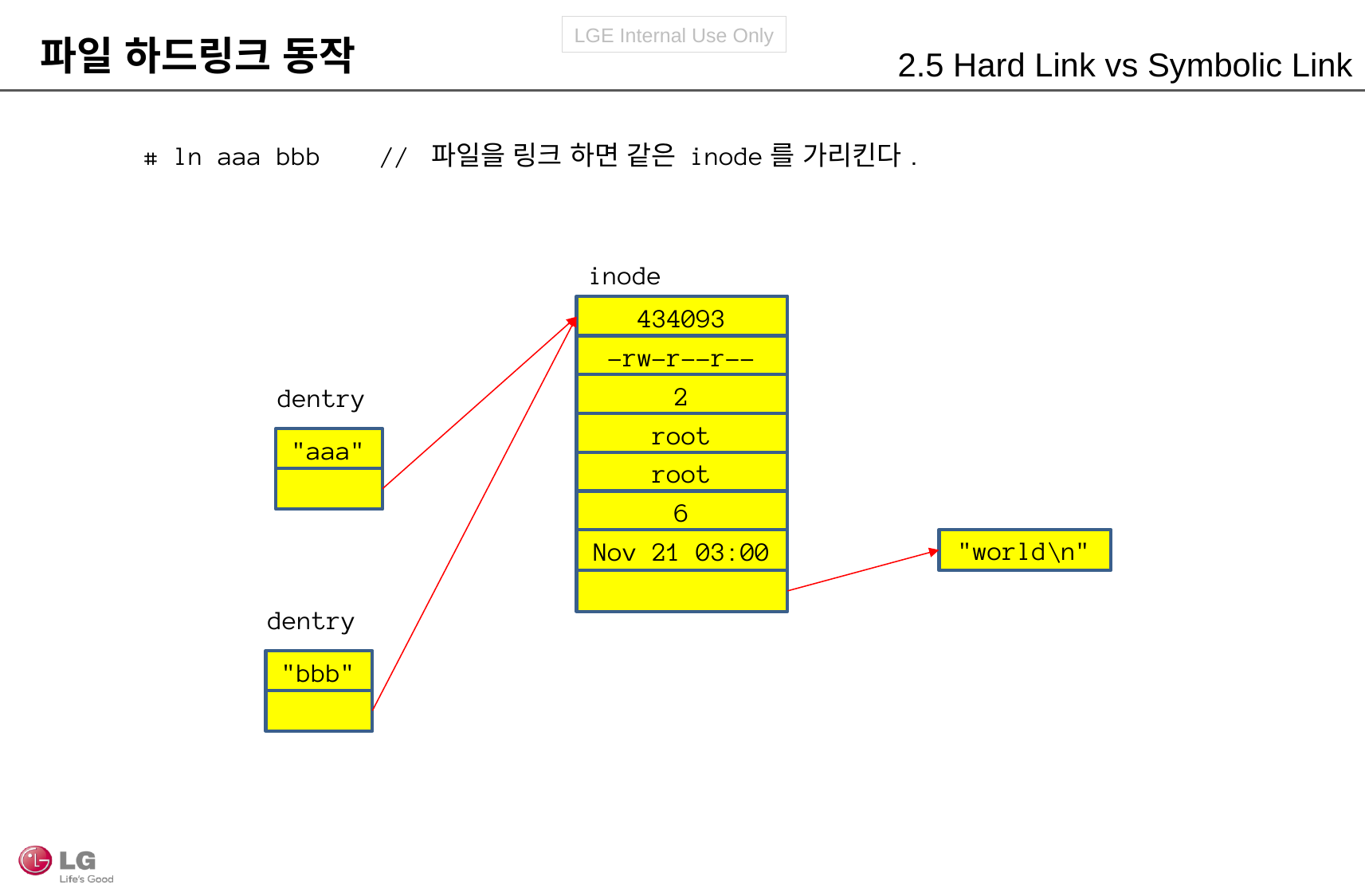

파일 하드링크 동작
2.5 Hard Link vs Symbolic Link

# ln aaa bbb    // 파일을 링크 하면 같은 inode를 가리킨다.
inode
434093
-rw-r--r--
dentry
2
root
"aaa"
root

6
"world\n"
Nov 21 03:00

dentry
"bbb"